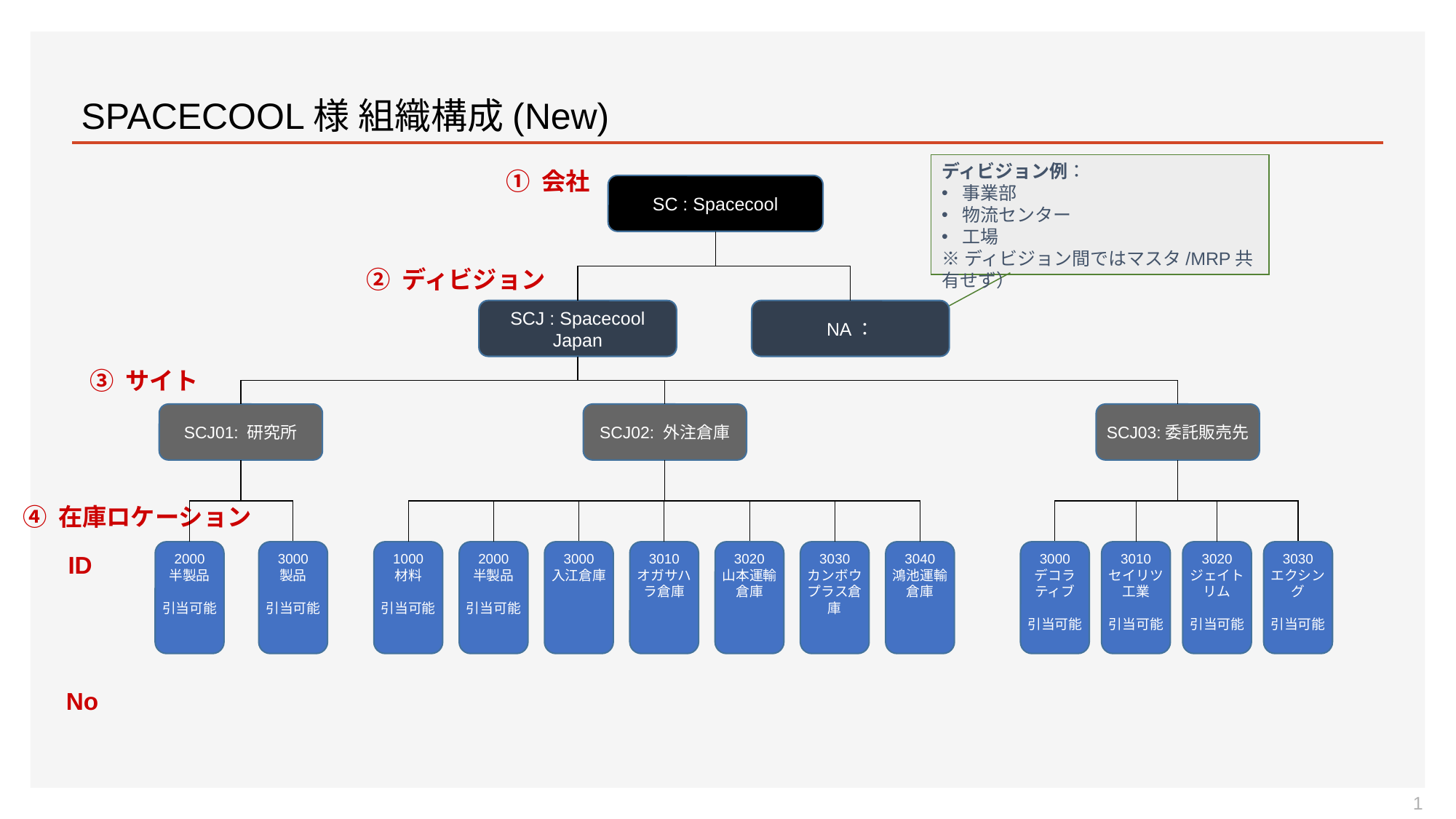

SPACECOOL様 組織構成(New)
ディビジョン例：
事業部
物流センター
工場
※ディビジョン間ではマスタ/MRP共有せず）
① 会社
SC : Spacecool
② ディビジョン
SCJ : Spacecool Japan
NA：
③ サイト
SCJ01: 研究所
SCJ02: 外注倉庫
SCJ03:委託販売先
④ 在庫ロケーション
2000
半製品

引当可能
3000
製品

引当可能
1000
材料
引当可能
2000
半製品
引当可能
3000
入江倉庫
3010
オガサハラ倉庫
3020
山本運輸倉庫
3030
カンボウプラス倉庫
3040
鴻池運輸倉庫
3000
デコラティブ

引当可能
3010
セイリツ工業

引当可能
3020
ジェイトリム

引当可能
3030
エクシング

引当可能
ID
No
1